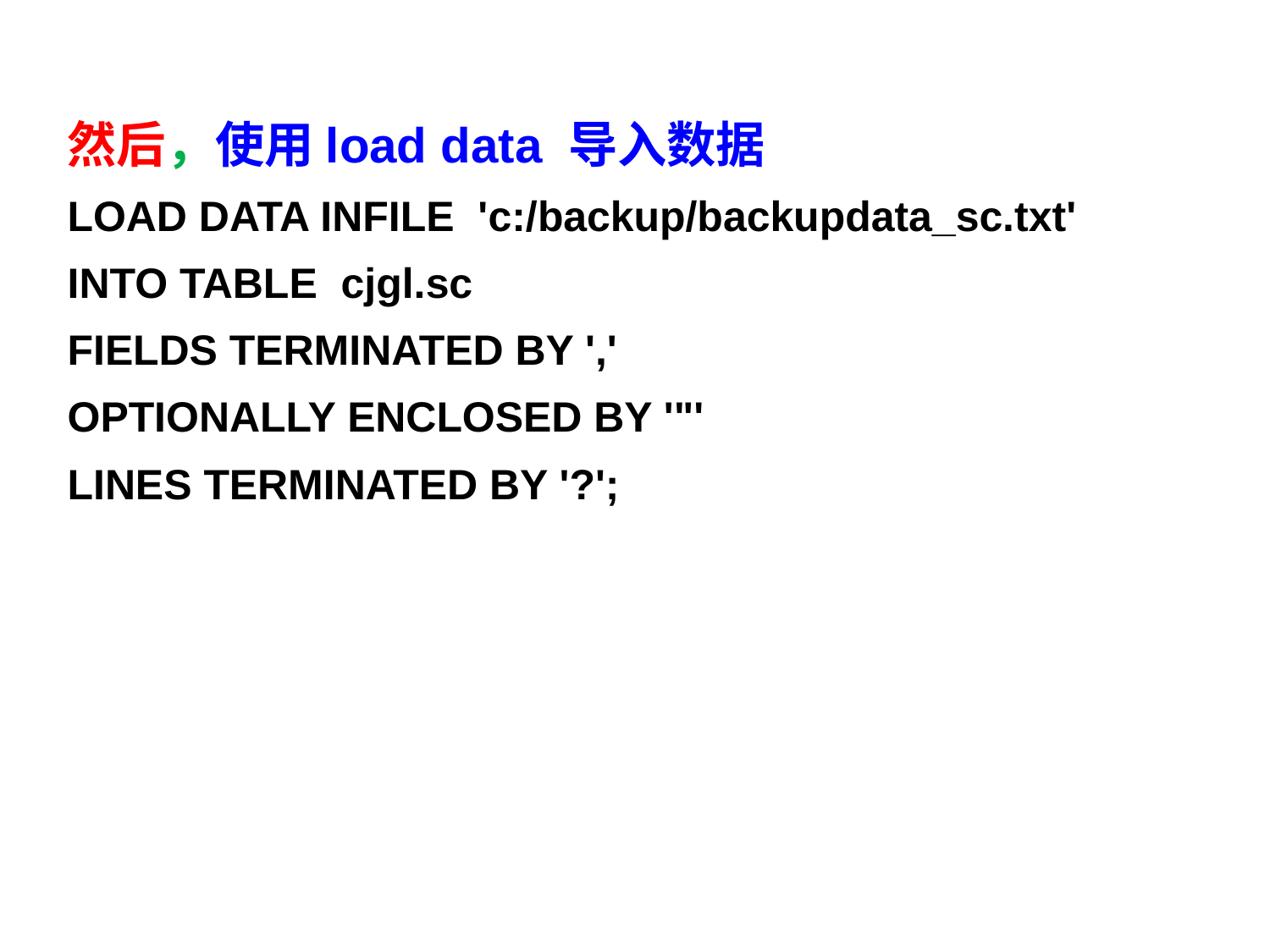

然后，使用load data 导入数据
LOAD DATA INFILE  'c:/backup/backupdata_sc.txt'
INTO TABLE  cjgl.sc
FIELDS TERMINATED BY ','
OPTIONALLY ENCLOSED BY '"'
LINES TERMINATED BY '?';